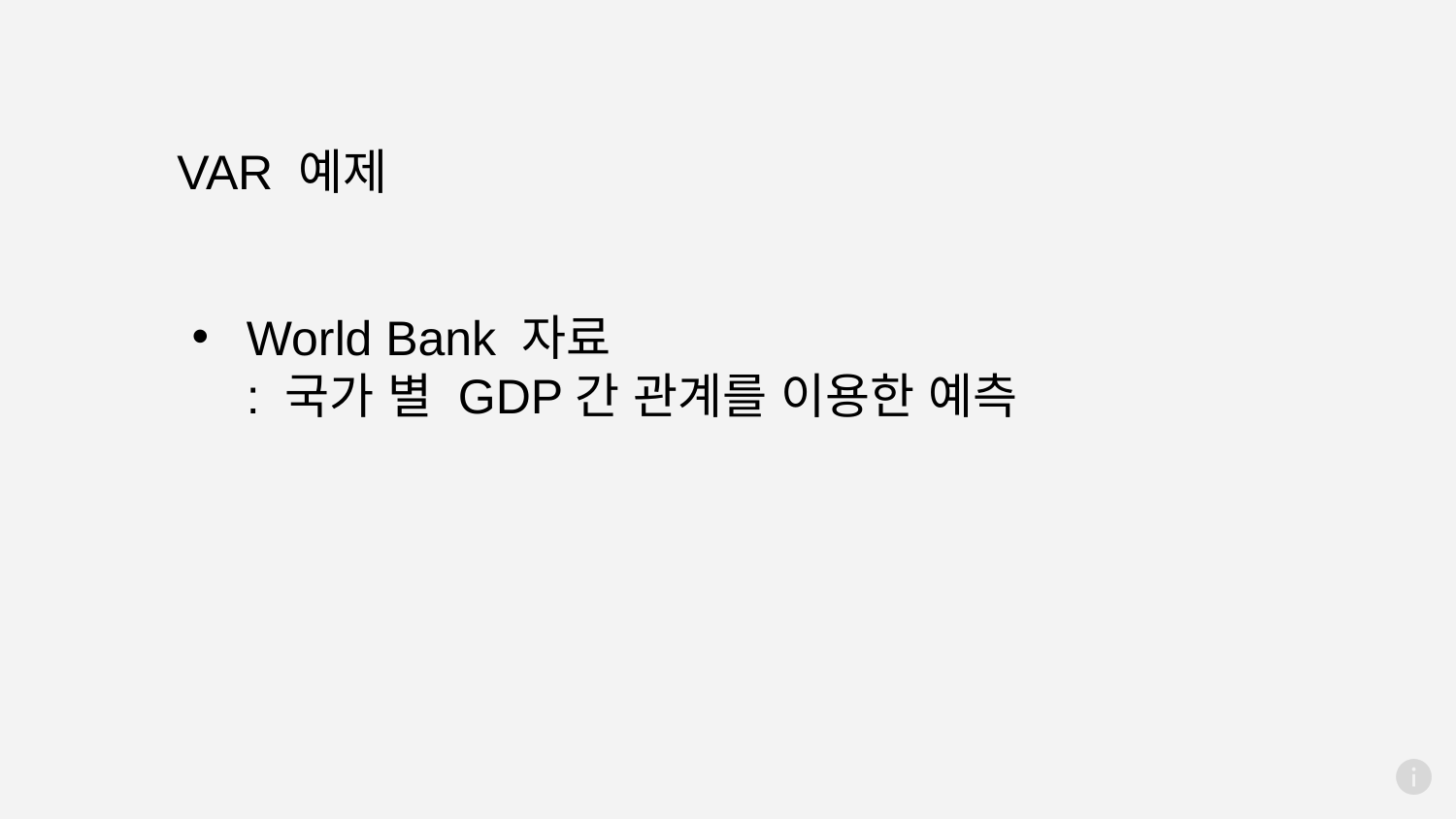

VAR 예제
World Bank 자료
: 국가 별 GDP간 관계를 이용한 예측